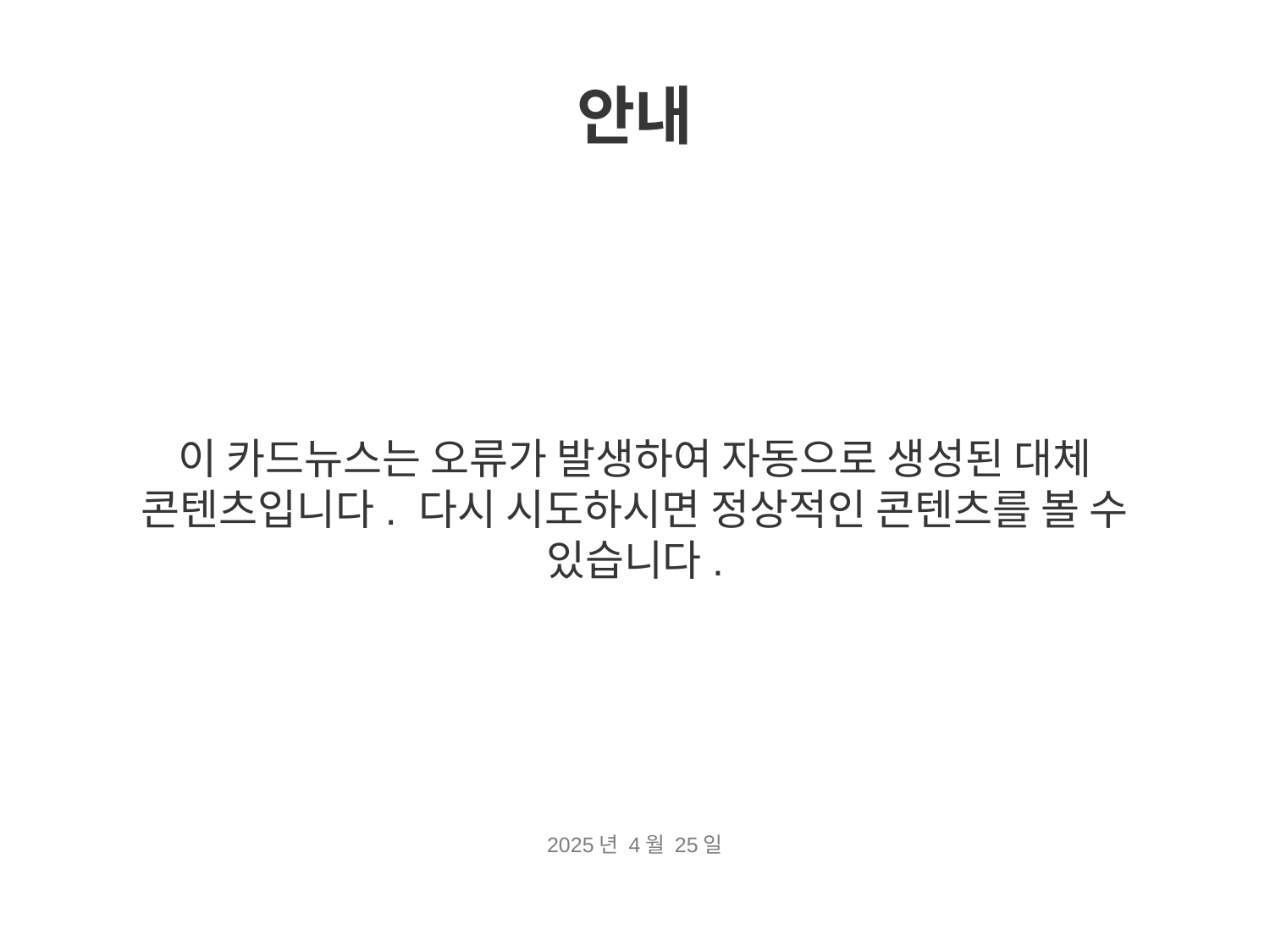

안내
이 카드뉴스는 오류가 발생하여 자동으로 생성된 대체 콘텐츠입니다. 다시 시도하시면 정상적인 콘텐츠를 볼 수 있습니다.
2025년 4월 25일